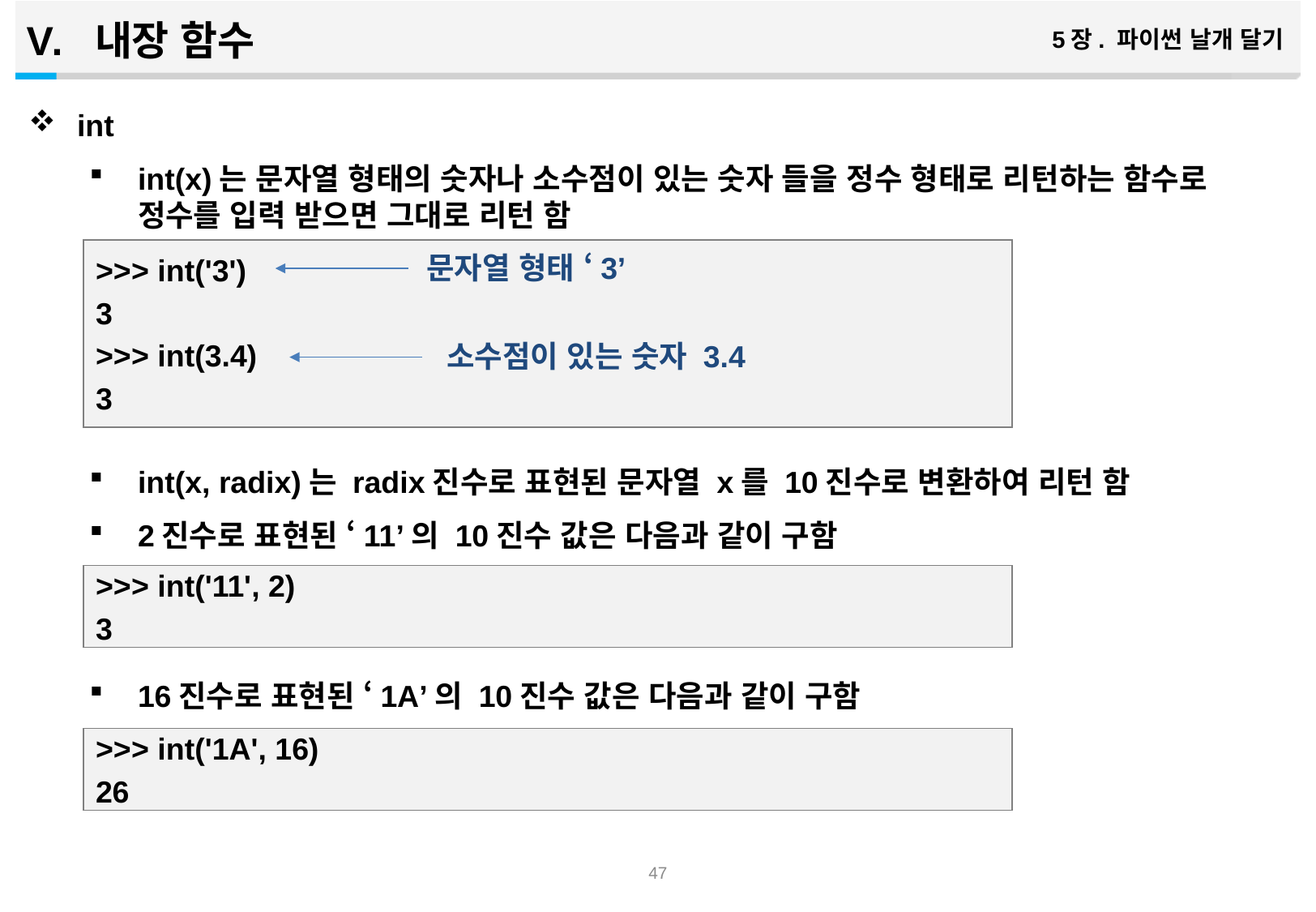

내장 함수
5장. 파이썬 날개 달기
int
int(x)는 문자열 형태의 숫자나 소수점이 있는 숫자 들을 정수 형태로 리턴하는 함수로 정수를 입력 받으면 그대로 리턴 함

int(x, radix)는 radix진수로 표현된 문자열 x를 10진수로 변환하여 리턴 함
2진수로 표현된 ‘11’의 10진수 값은 다음과 같이 구함

16진수로 표현된 ‘1A’의 10진수 값은 다음과 같이 구함
>>> int('3')
3
>>> int(3.4)
3
문자열 형태 ‘3’
소수점이 있는 숫자 3.4
>>> int('11', 2)
3
>>> int('1A', 16)
26
47